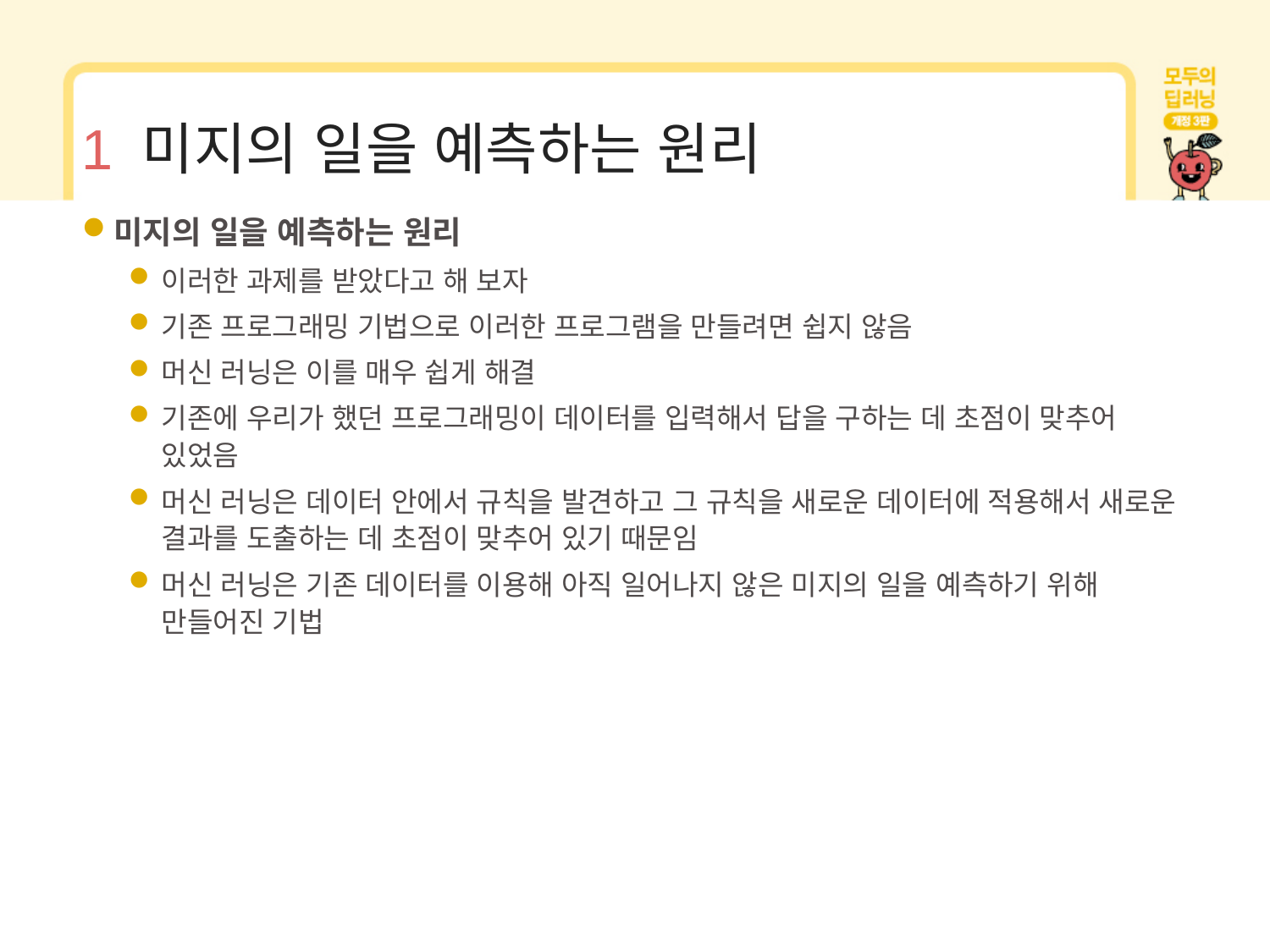

# 1 미지의 일을 예측하는 원리
미지의 일을 예측하는 원리
이러한 과제를 받았다고 해 보자
기존 프로그래밍 기법으로 이러한 프로그램을 만들려면 쉽지 않음
머신 러닝은 이를 매우 쉽게 해결
기존에 우리가 했던 프로그래밍이 데이터를 입력해서 답을 구하는 데 초점이 맞추어 있었음
머신 러닝은 데이터 안에서 규칙을 발견하고 그 규칙을 새로운 데이터에 적용해서 새로운 결과를 도출하는 데 초점이 맞추어 있기 때문임
머신 러닝은 기존 데이터를 이용해 아직 일어나지 않은 미지의 일을 예측하기 위해 만들어진 기법